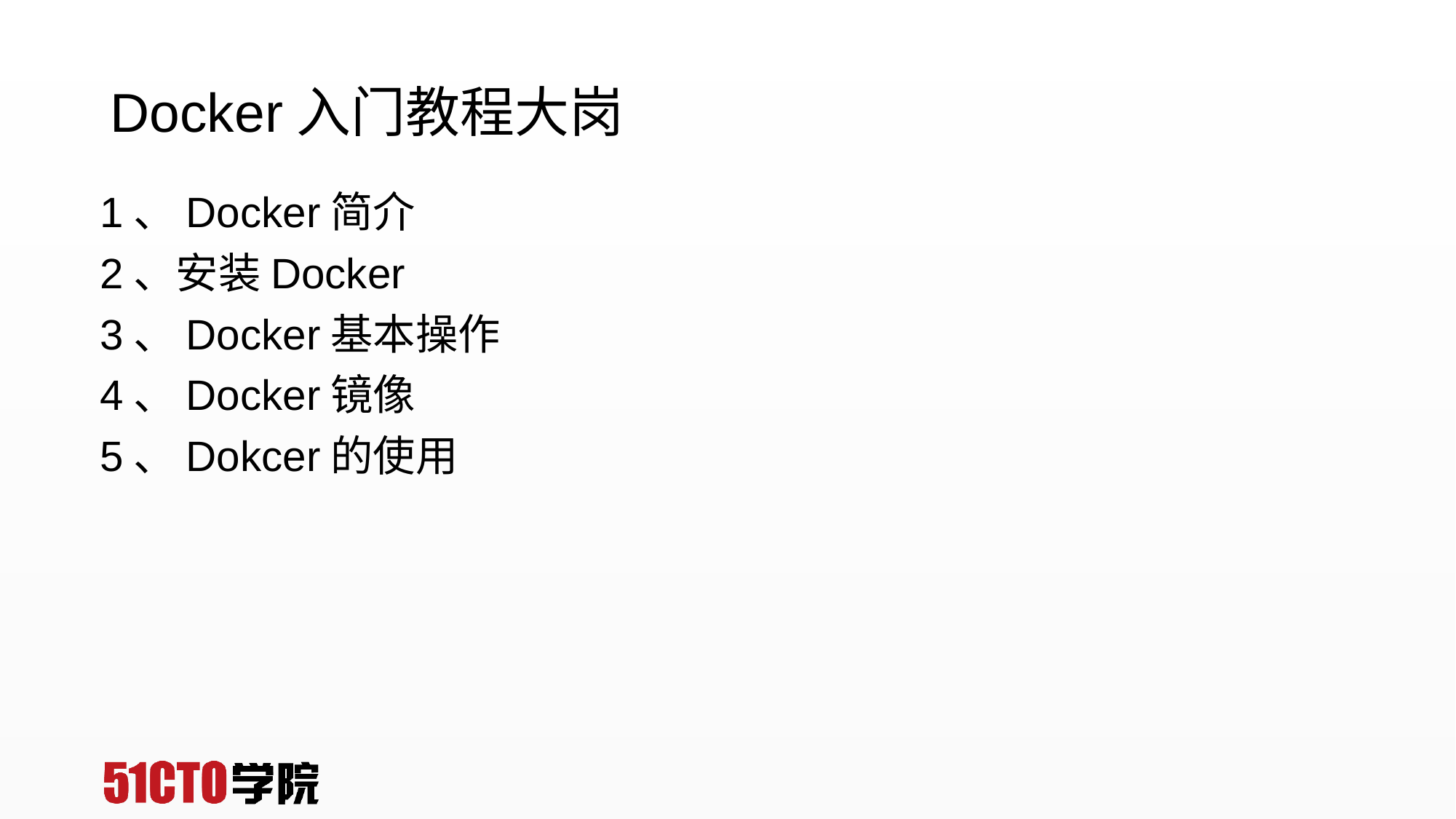

# Docker入门教程大岗
1、Docker简介
2、安装Docker
3、Docker基本操作
4、Docker镜像
5、Dokcer的使用